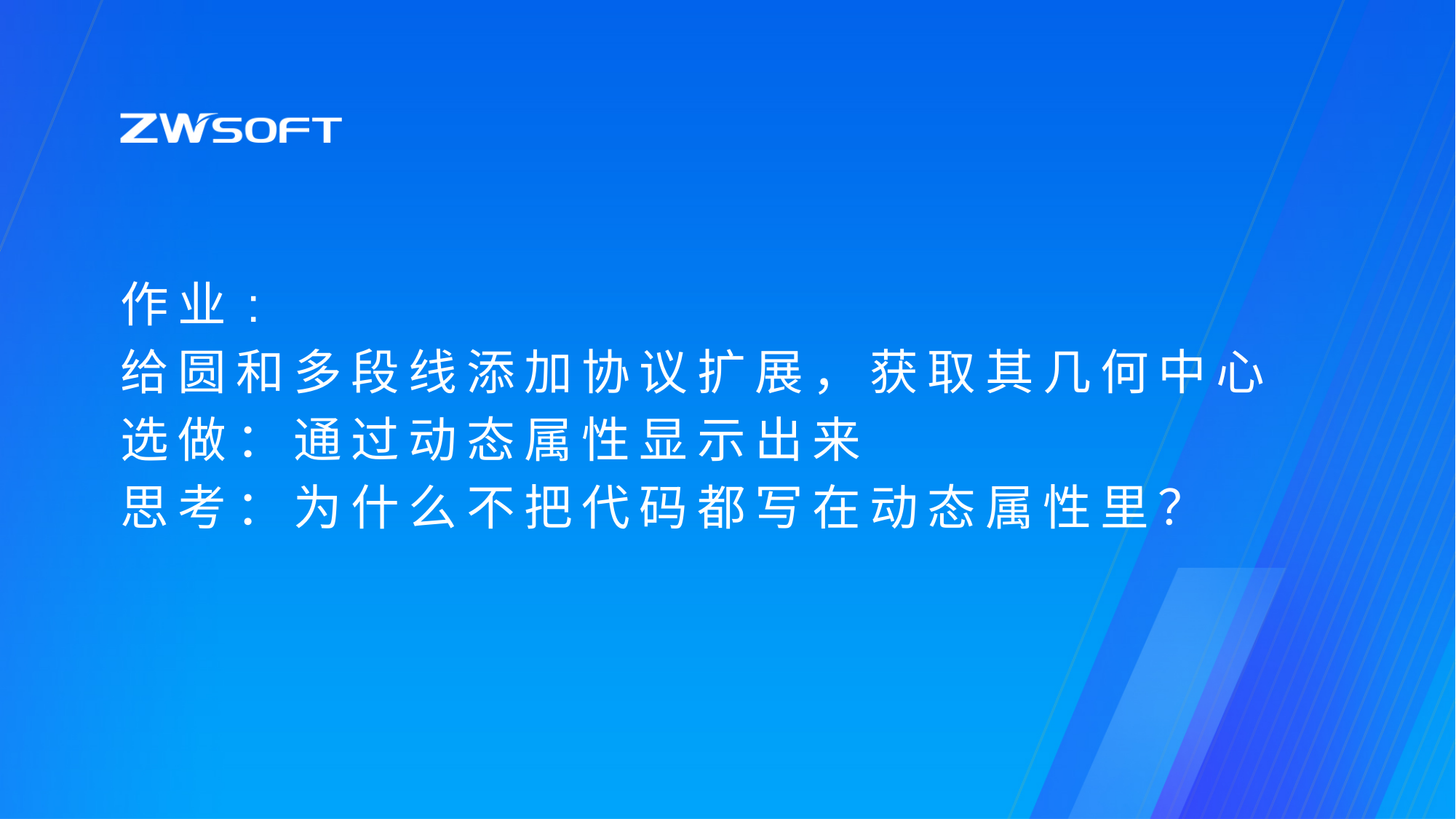

作业:
给圆和多段线添加协议扩展，获取其几何中心
选做：通过动态属性显示出来
思考：为什么不把代码都写在动态属性里？